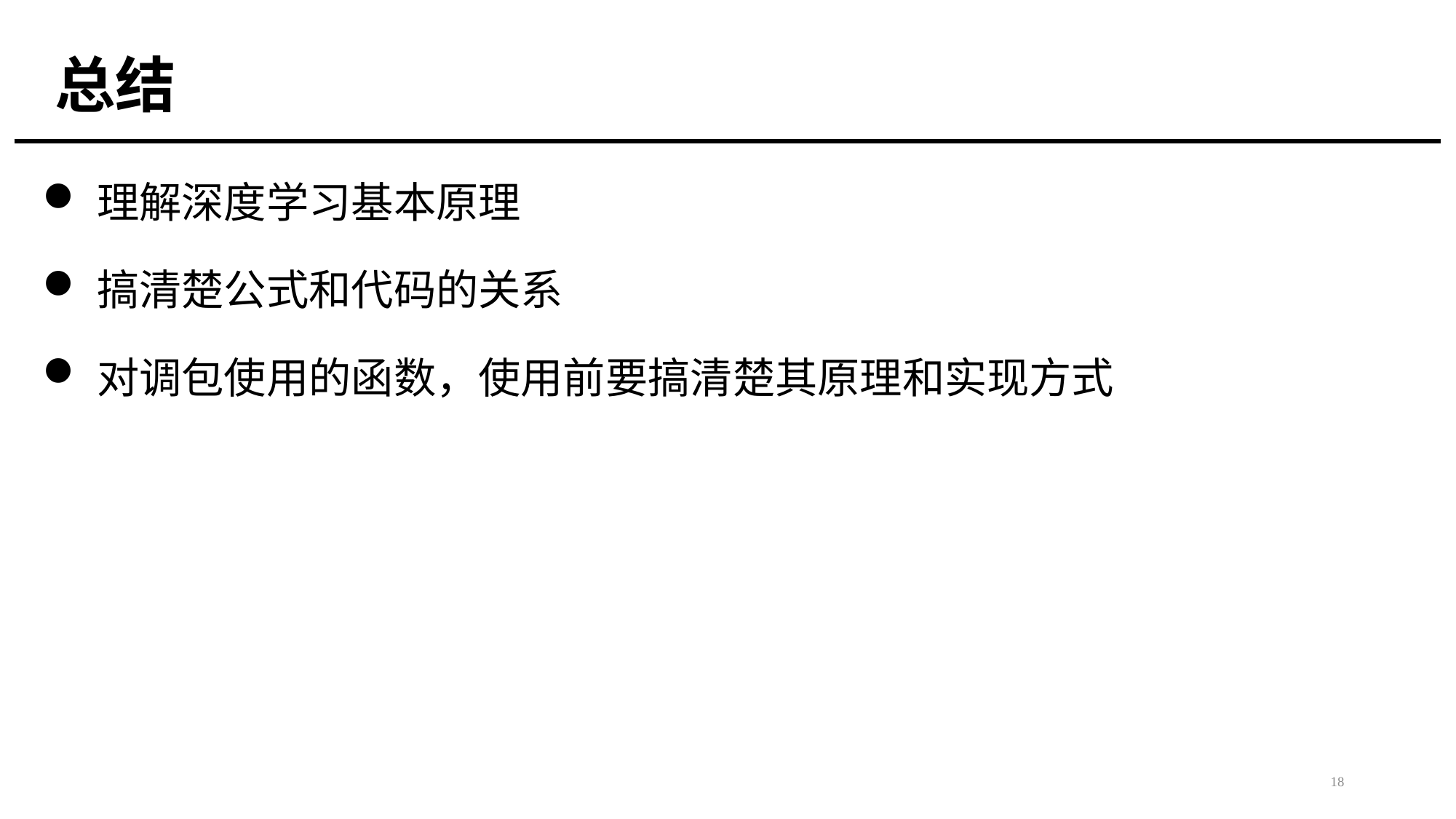

# 总结
理解深度学习基本原理
搞清楚公式和代码的关系
对调包使用的函数，使用前要搞清楚其原理和实现方式

18